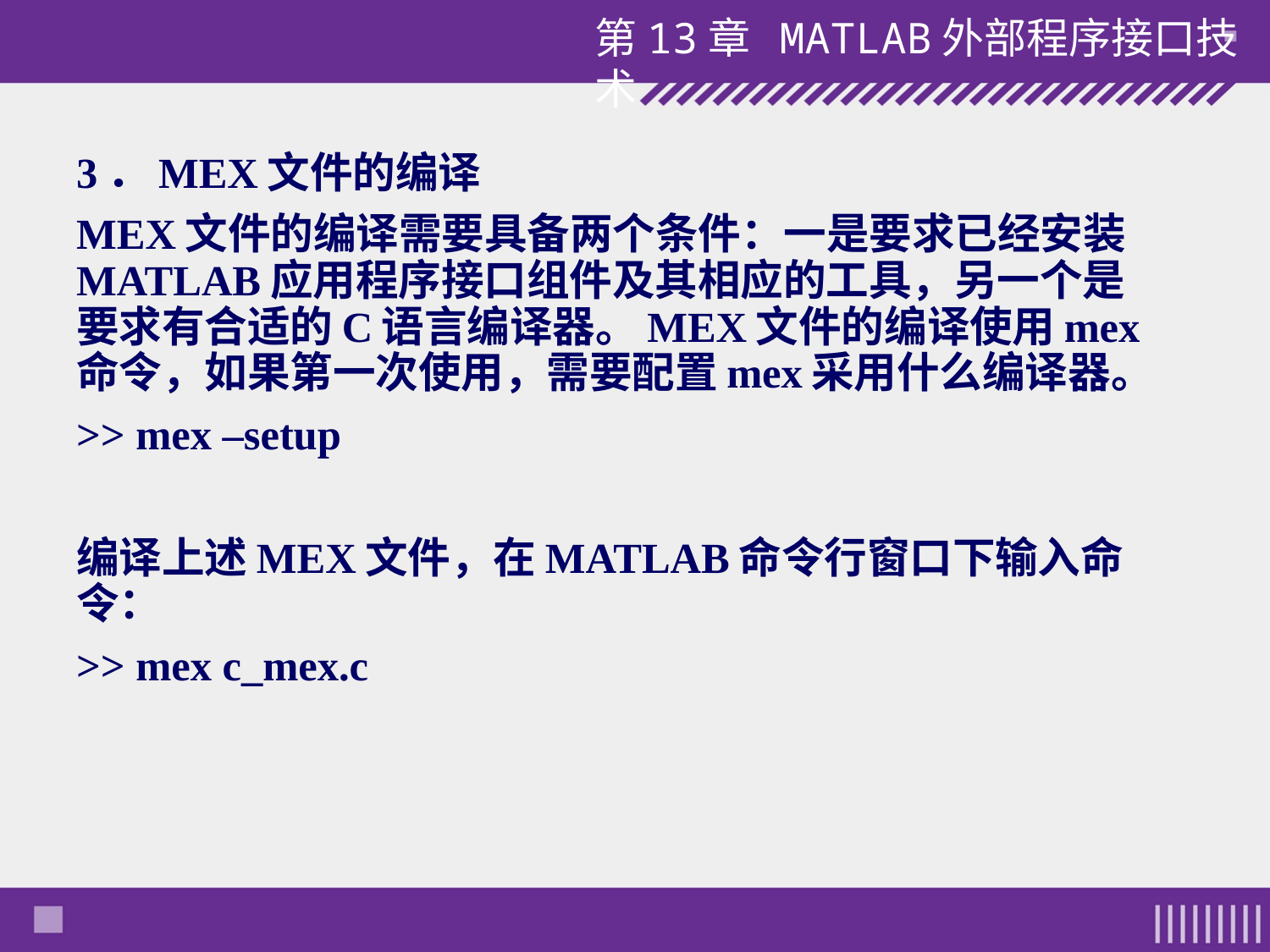

3．MEX文件的编译
MEX文件的编译需要具备两个条件：一是要求已经安装MATLAB应用程序接口组件及其相应的工具，另一个是要求有合适的C语言编译器。MEX文件的编译使用mex命令，如果第一次使用，需要配置mex采用什么编译器。
>> mex –setup

编译上述MEX文件，在MATLAB命令行窗口下输入命令：
>> mex c_mex.c